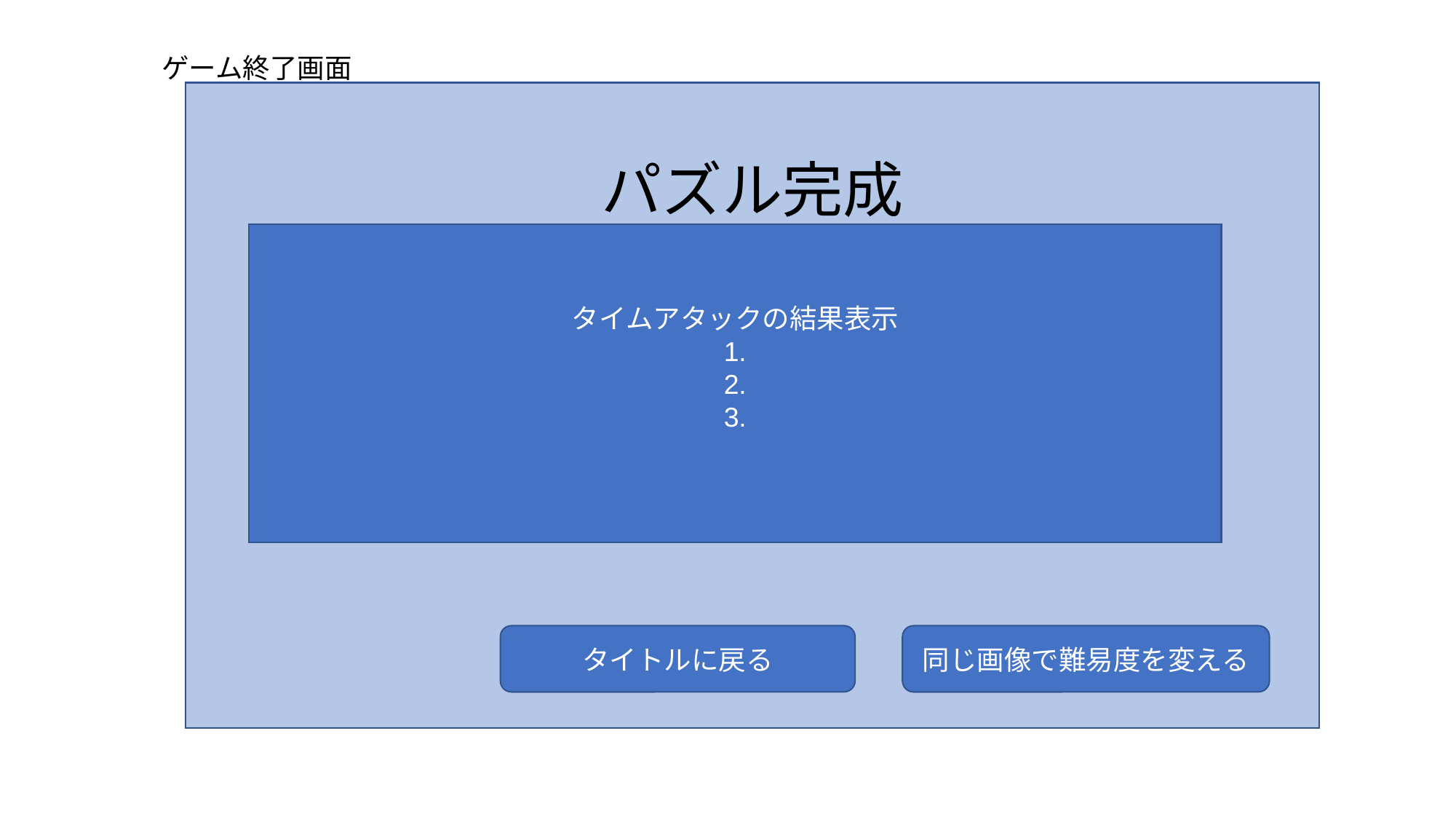

ゲーム終了画面

パズル完成
タイムアタックの結果表示
1.
2.
3.

タイトルに戻る
同じ画像で難易度を変える